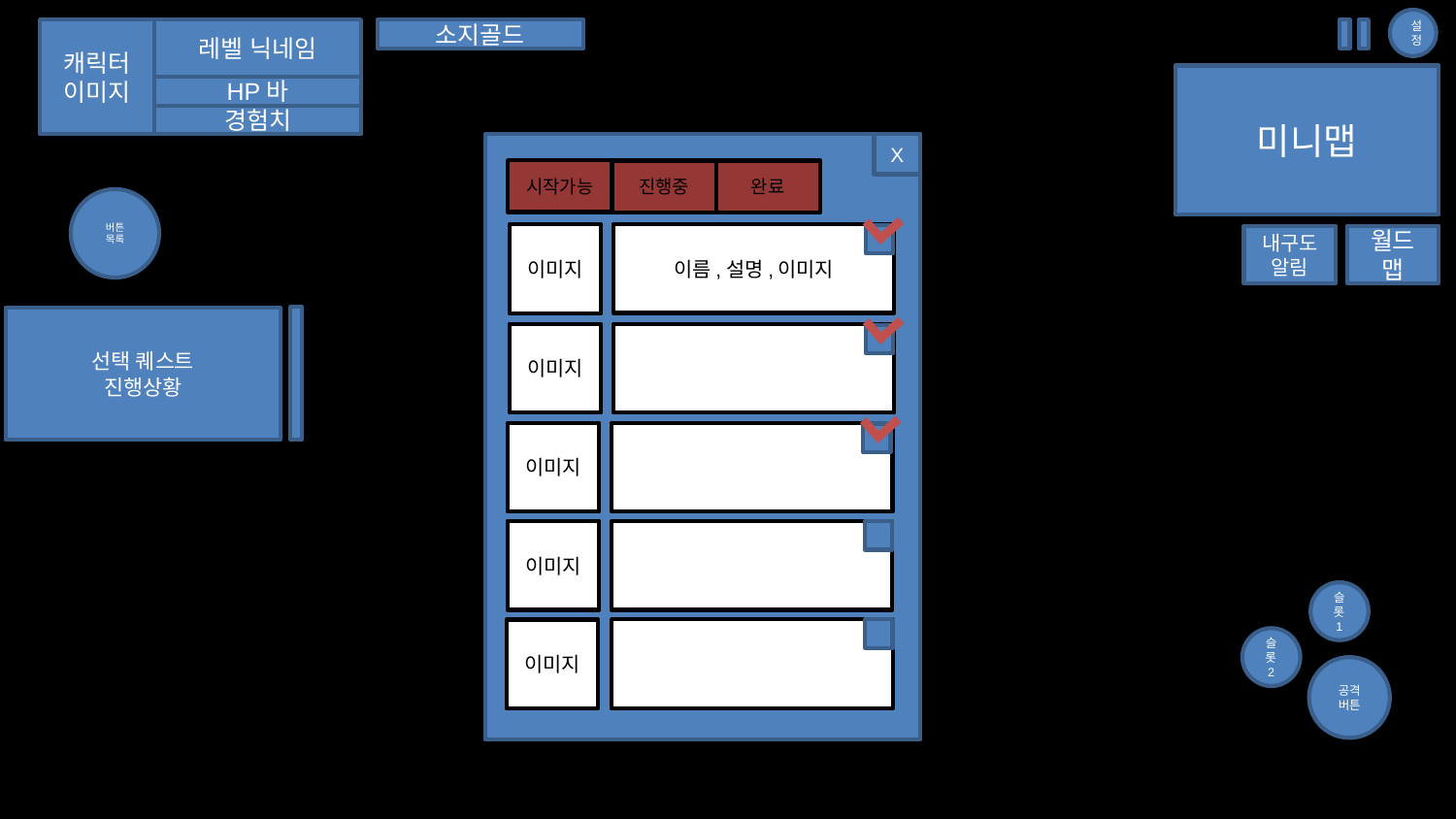

설정
캐릭터 이미지
레벨 닉네임
소지골드

미니맵
HP바
경험치
X

시작가능
진행중
완료
이름,설명,이미지
이미지

이미지

이미지

이미지

이미지
버튼 목록

내구도 알림
월드맵

선택 퀘스트
진행상황

슬롯1

슬롯2
공격
버튼